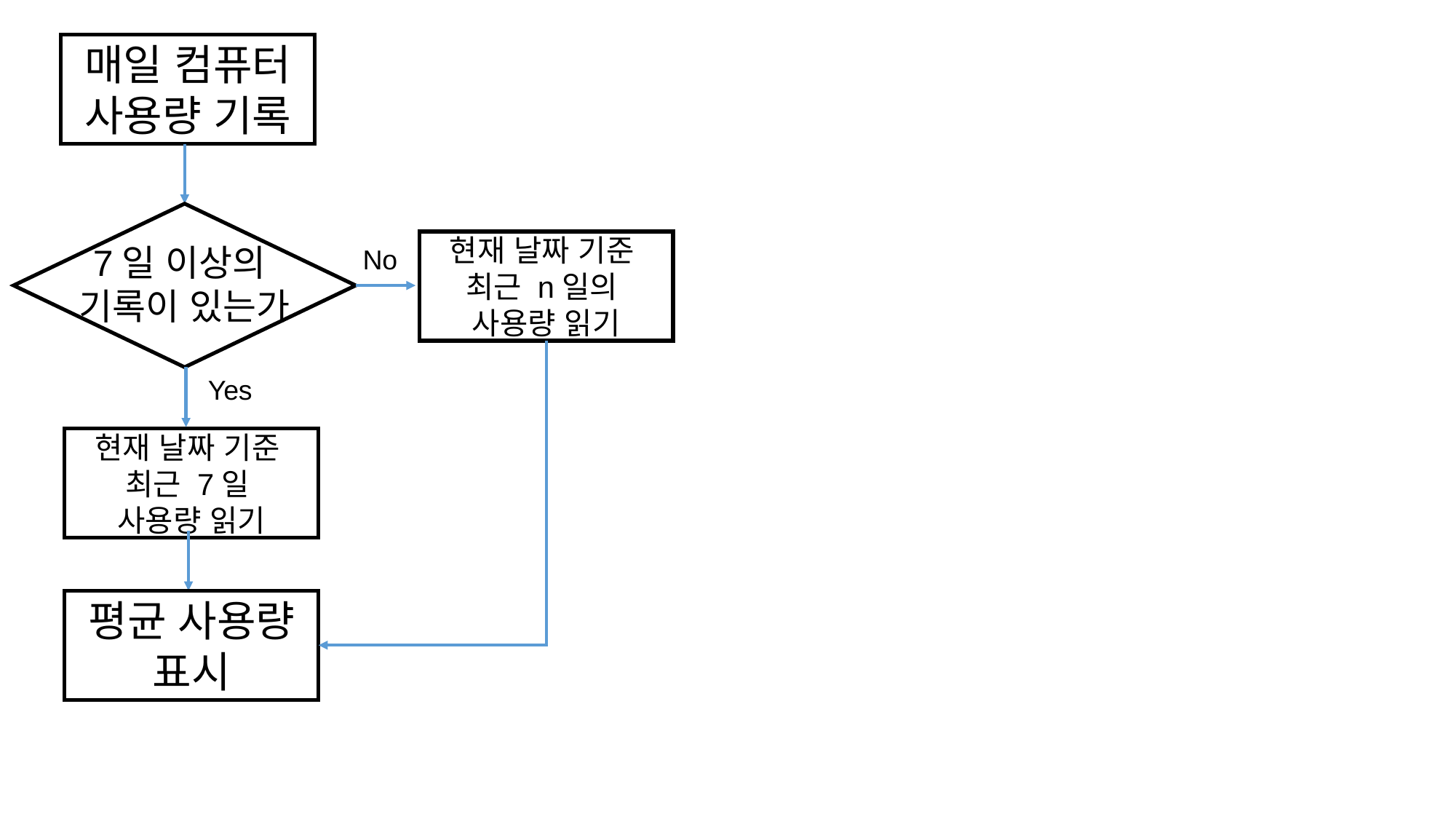

매일 컴퓨터
사용량 기록

현재 날짜 기준
최근 n일의
사용량 읽기
7일 이상의
기록이 있는가
No

Yes

현재 날짜 기준
최근 7일
사용량 읽기
평균 사용량
표시